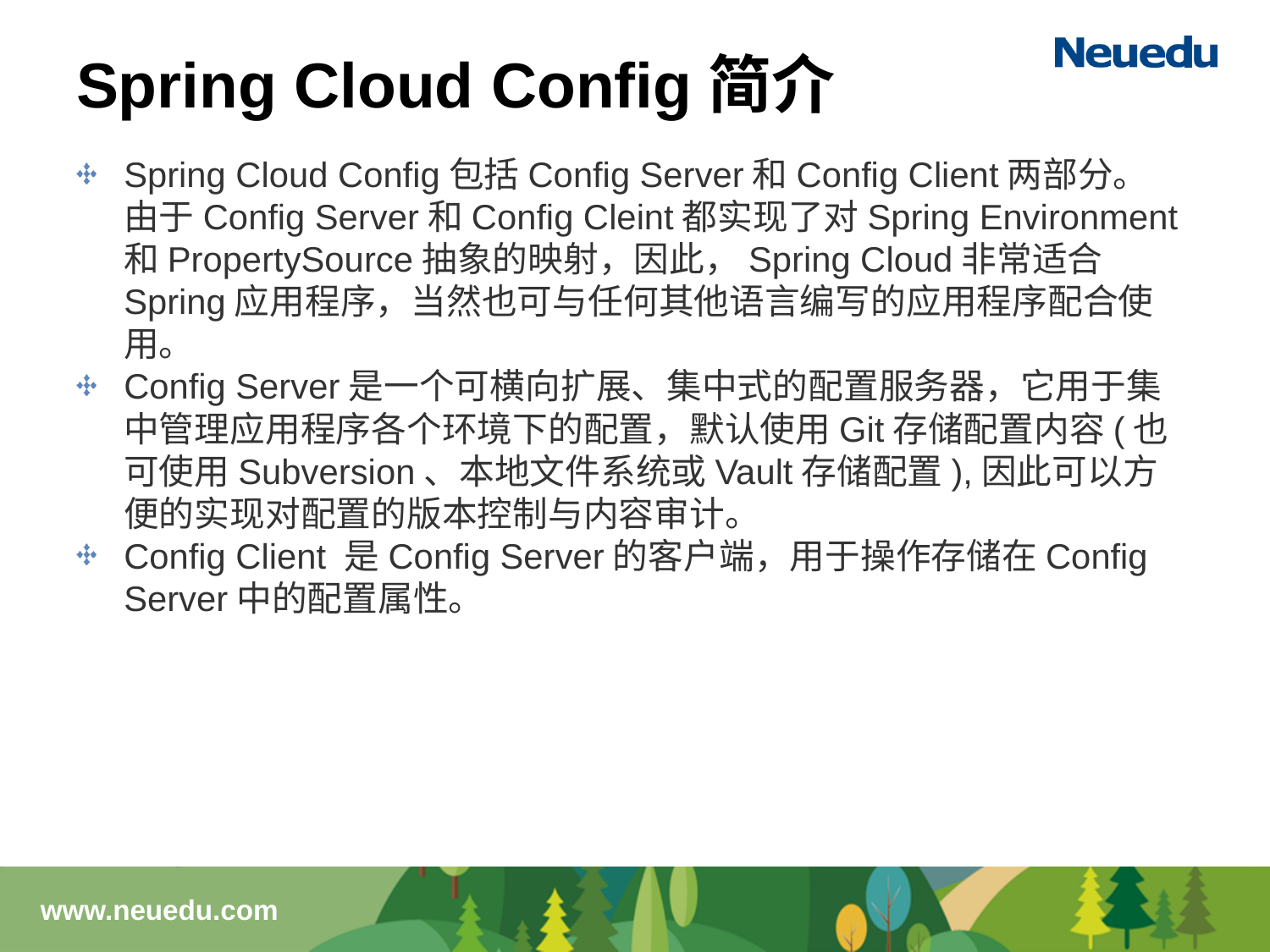

# Spring Cloud Config简介
Spring Cloud Config包括Config Server和Config Client两部分。由于Config Server和Config Cleint都实现了对Spring Environment和PropertySource抽象的映射，因此，Spring Cloud非常适合Spring应用程序，当然也可与任何其他语言编写的应用程序配合使用。
Config Server是一个可横向扩展、集中式的配置服务器，它用于集中管理应用程序各个环境下的配置，默认使用Git存储配置内容(也可使用Subversion、本地文件系统或Vault存储配置),因此可以方便的实现对配置的版本控制与内容审计。
Config Client 是Config Server的客户端，用于操作存储在Config Server中的配置属性。